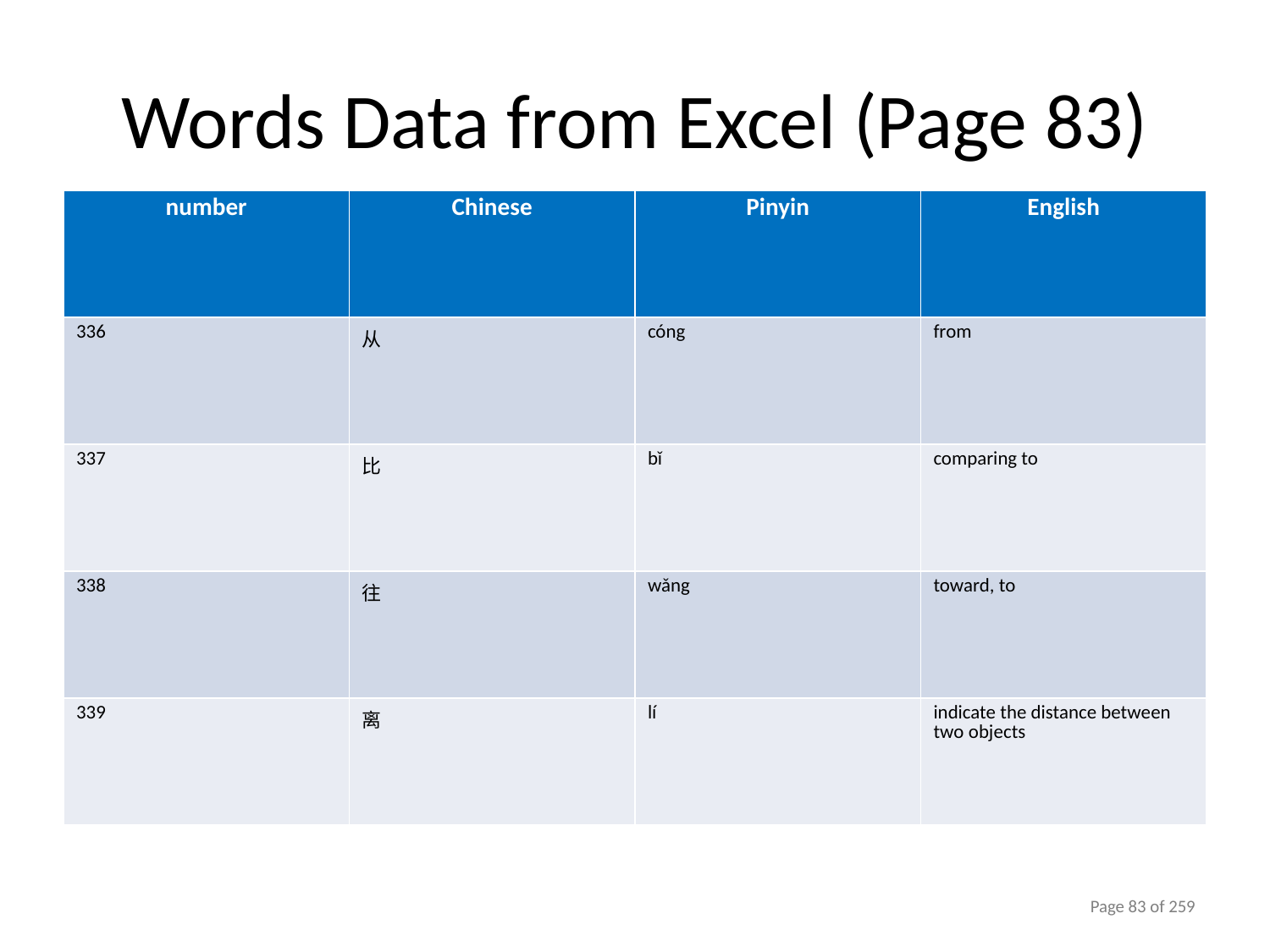

# Words Data from Excel (Page 83)
| number | Chinese | Pinyin | English |
| --- | --- | --- | --- |
| 336 | 从 | cóng | from |
| 337 | 比 | bǐ | comparing to |
| 338 | 往 | wǎng | toward, to |
| 339 | 离 | lí | indicate the distance between two objects |

Page 83 of 259